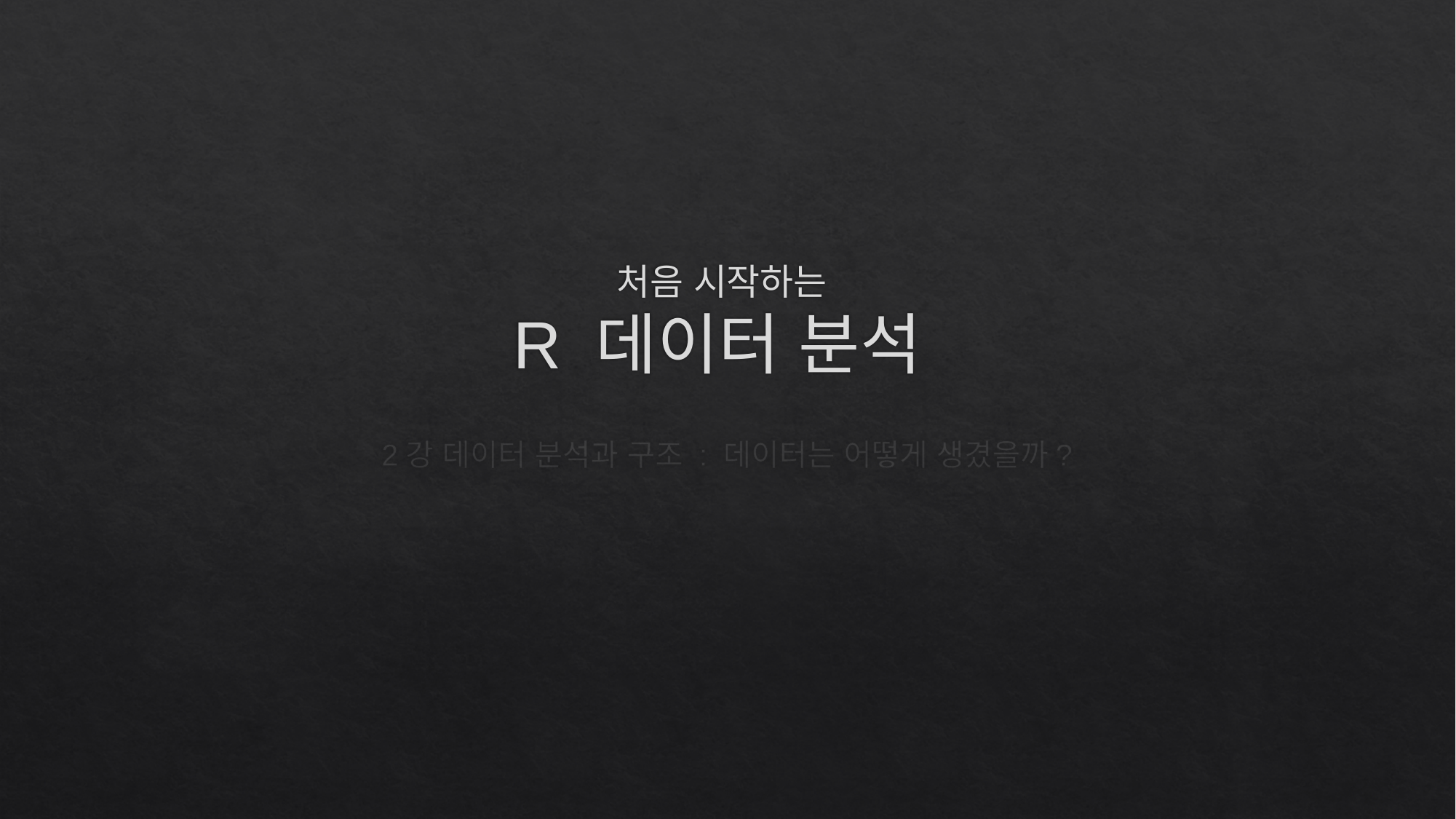

# 처음 시작하는 R 데이터 분석
2강 데이터 분석과 구조 : 데이터는 어떻게 생겼을까?